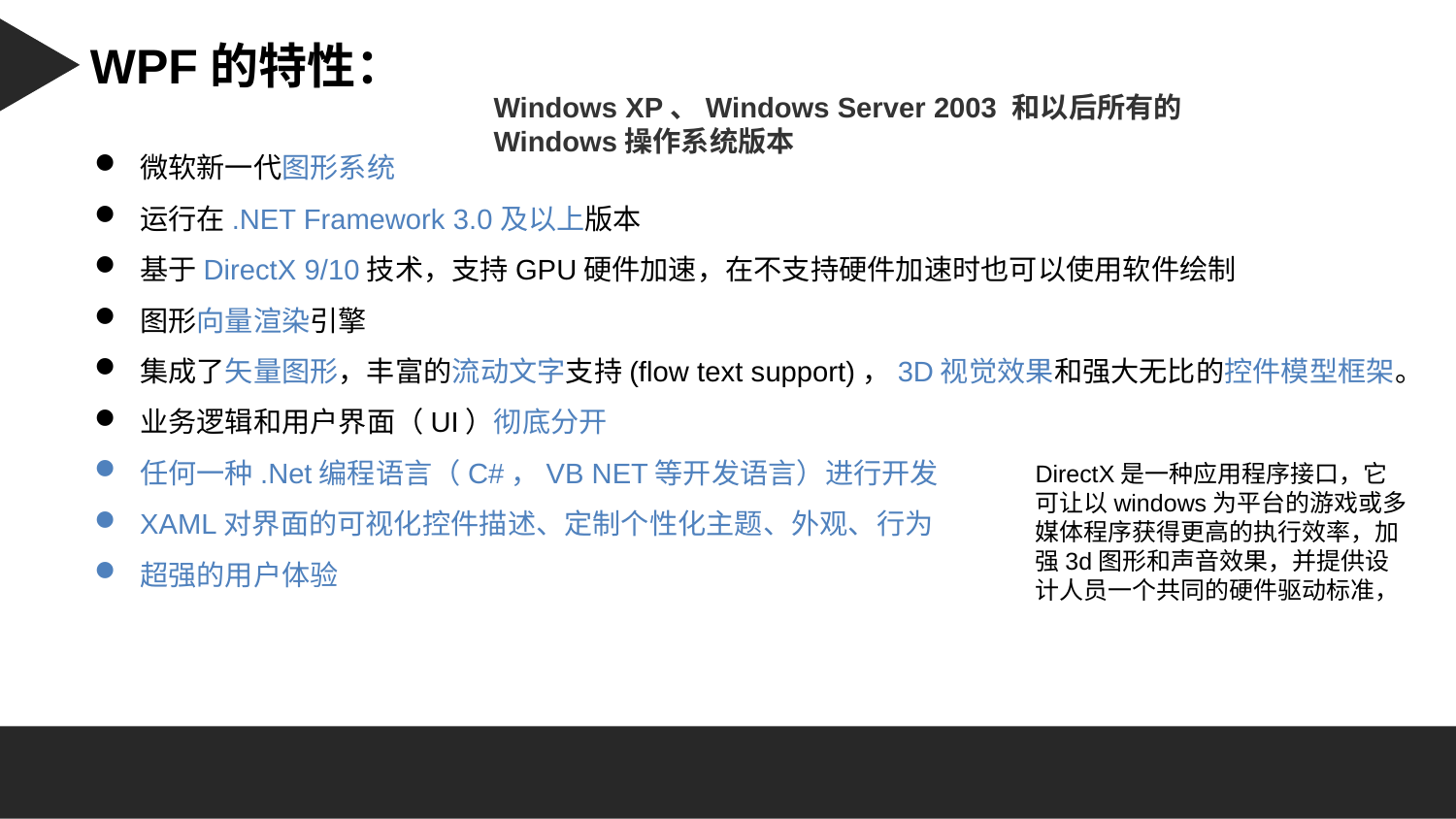

Character 字符串：

WPF的特性：
Windows XP、Windows Server 2003 和以后所有的 Windows操作系统版本
微软新一代图形系统
运行在.NET Framework 3.0及以上版本
基于DirectX 9/10技术，支持GPU硬件加速，在不支持硬件加速时也可以使用软件绘制
图形向量渲染引擎
集成了矢量图形，丰富的流动文字支持(flow text support)，3D视觉效果和强大无比的控件模型框架。
业务逻辑和用户界面（UI）彻底分开
任何一种.Net编程语言（C#，VB NET等开发语言）进行开发
XAML对界面的可视化控件描述、定制个性化主题、外观、行为
超强的用户体验
DirectX是一种应用程序接口，它可让以windows为平台的游戏或多媒体程序获得更高的执行效率，加强3d图形和声音效果，并提供设计人员一个共同的硬件驱动标准，